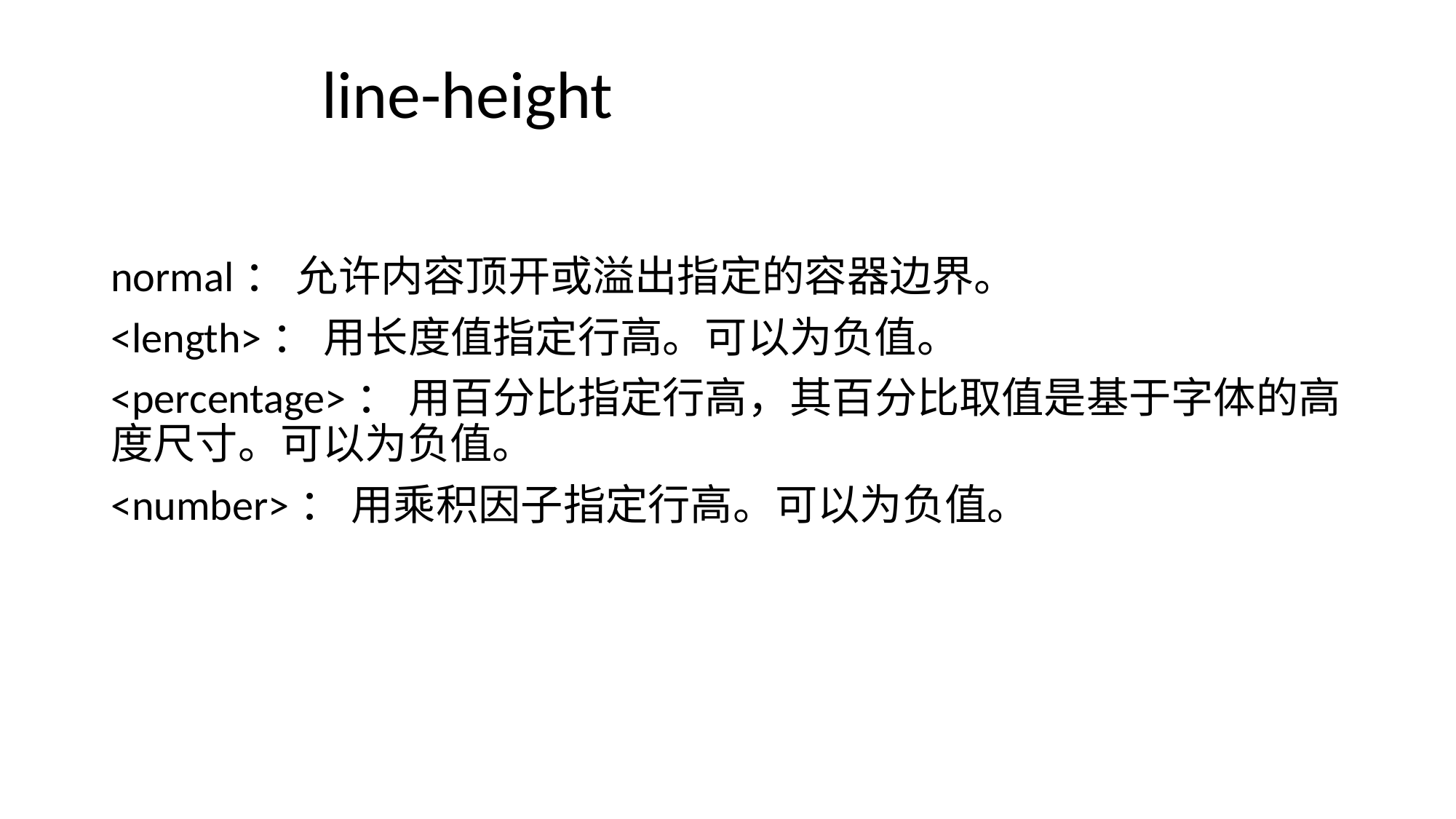

# line-height

normal： 允许内容顶开或溢出指定的容器边界。
<length>： 用长度值指定行高。可以为负值。
<percentage>： 用百分比指定行高，其百分比取值是基于字体的高度尺寸。可以为负值。
<number>： 用乘积因子指定行高。可以为负值。